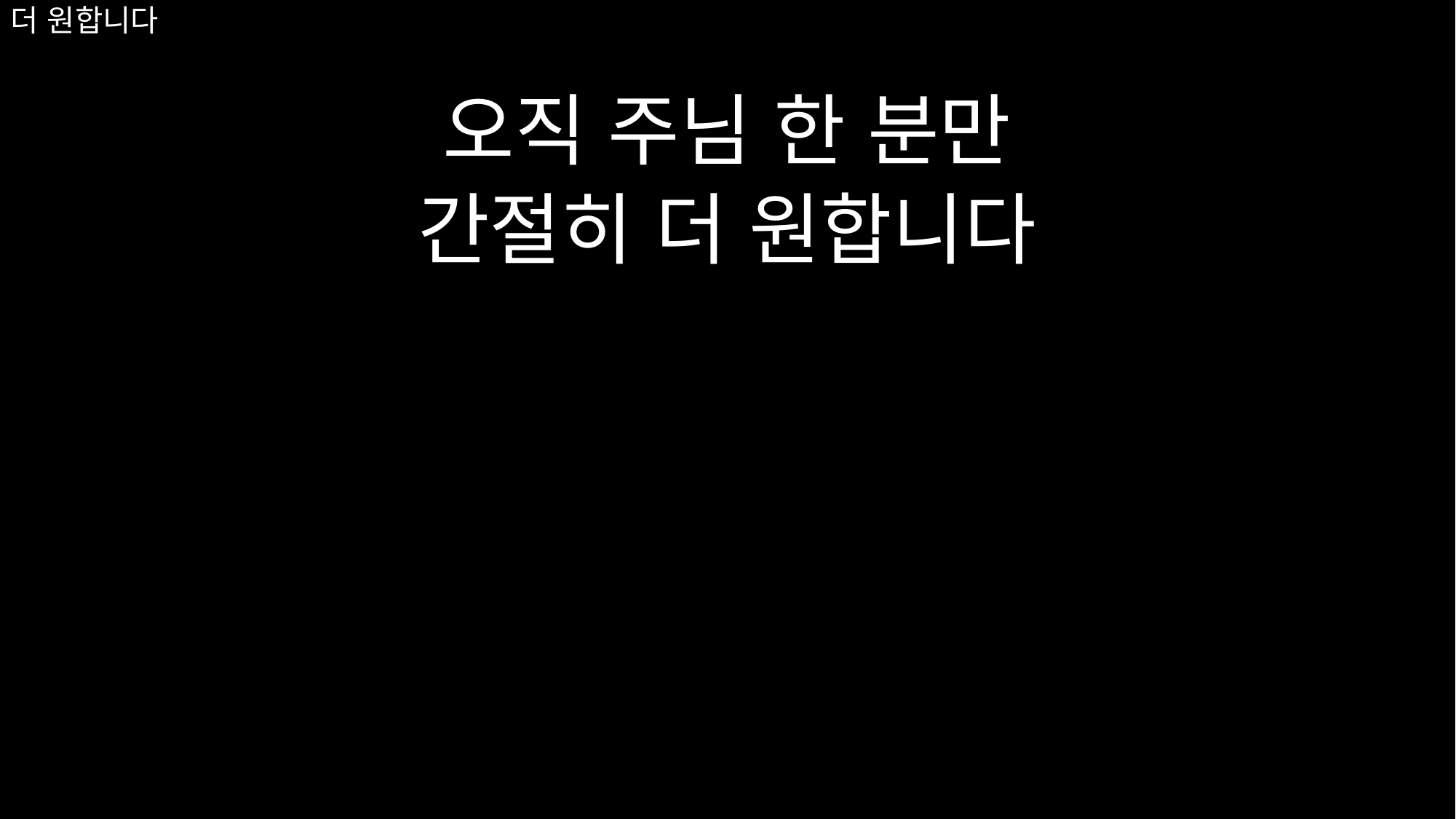

오직 주님 한 분만
간절히 더 원합니다

# 더 원합니다